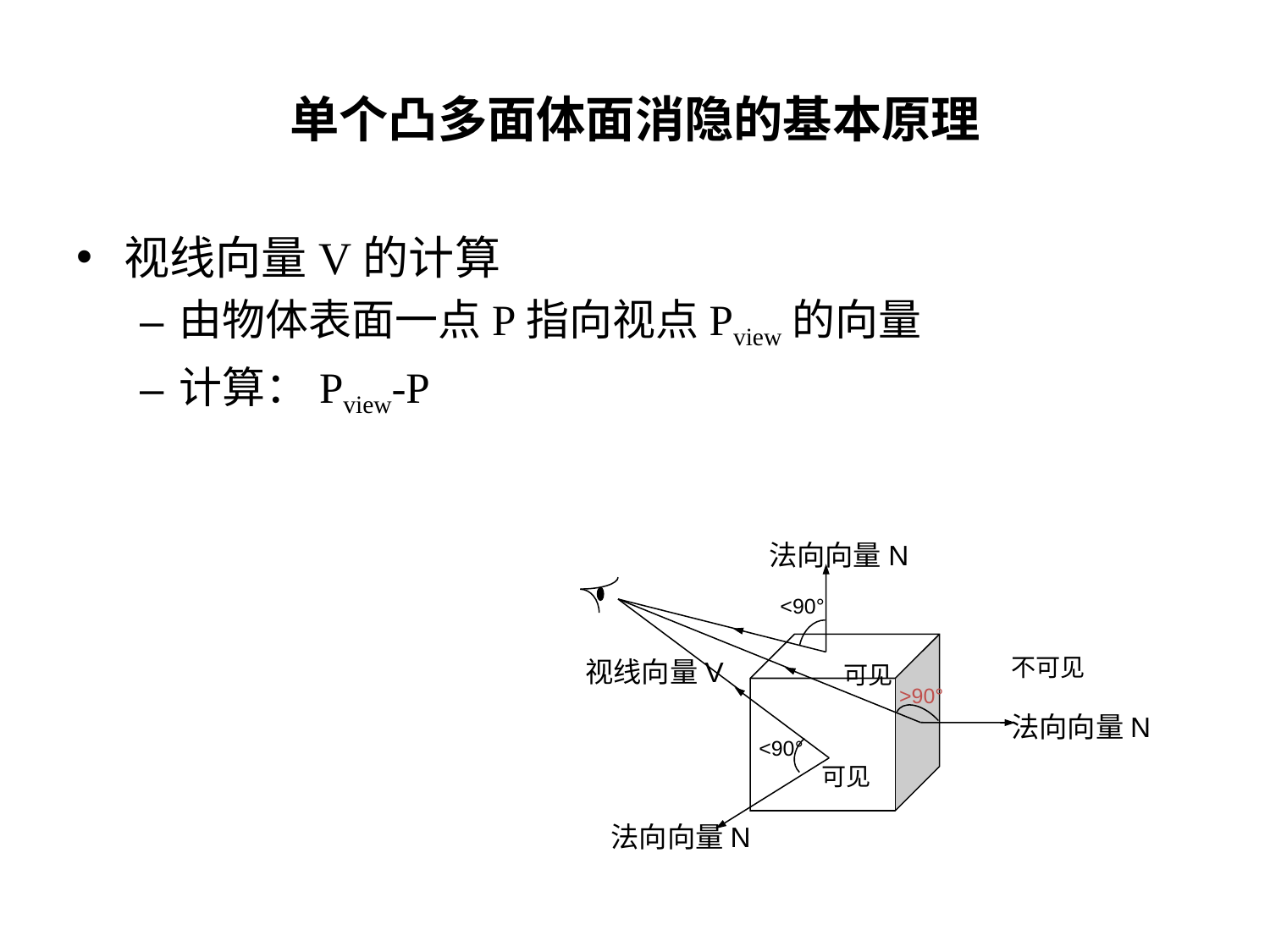

# 单个凸多面体面消隐的基本原理
视线向量V的计算
由物体表面一点P指向视点Pview的向量
计算：Pview-P

法向向量N

    <90°

可见

不可见
   视线向量V

 >90°

法向向量N

    <90°

可见

       法向向量N